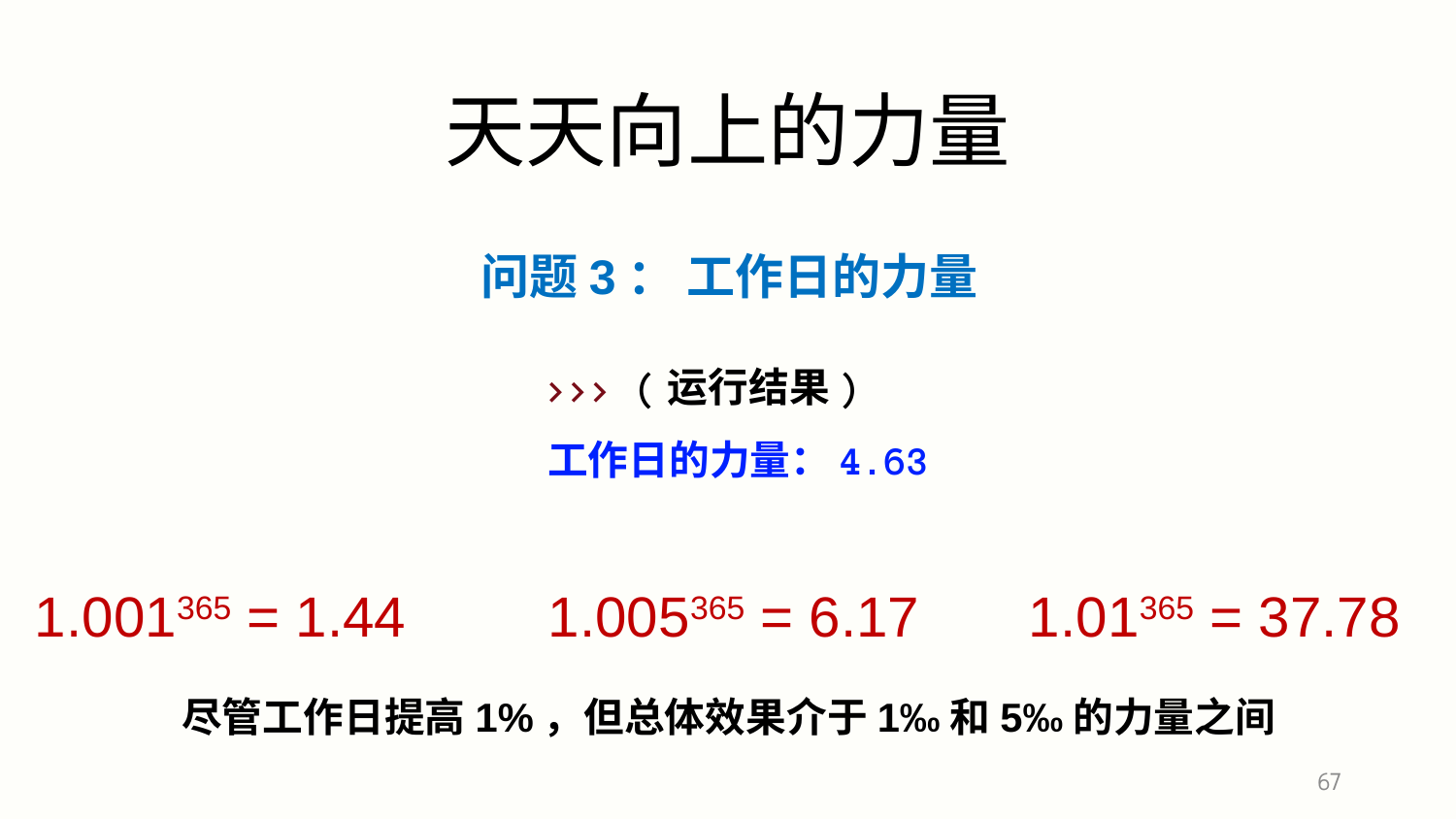

天天向上的力量
问题3： 工作日的力量
>>> (运行结果)
工作日的力量：4.63
1.005365 = 6.17
1.01365 = 37.78
1.001365 = 1.44
尽管工作日提高1%，但总体效果介于1‰和5‰的力量之间
67